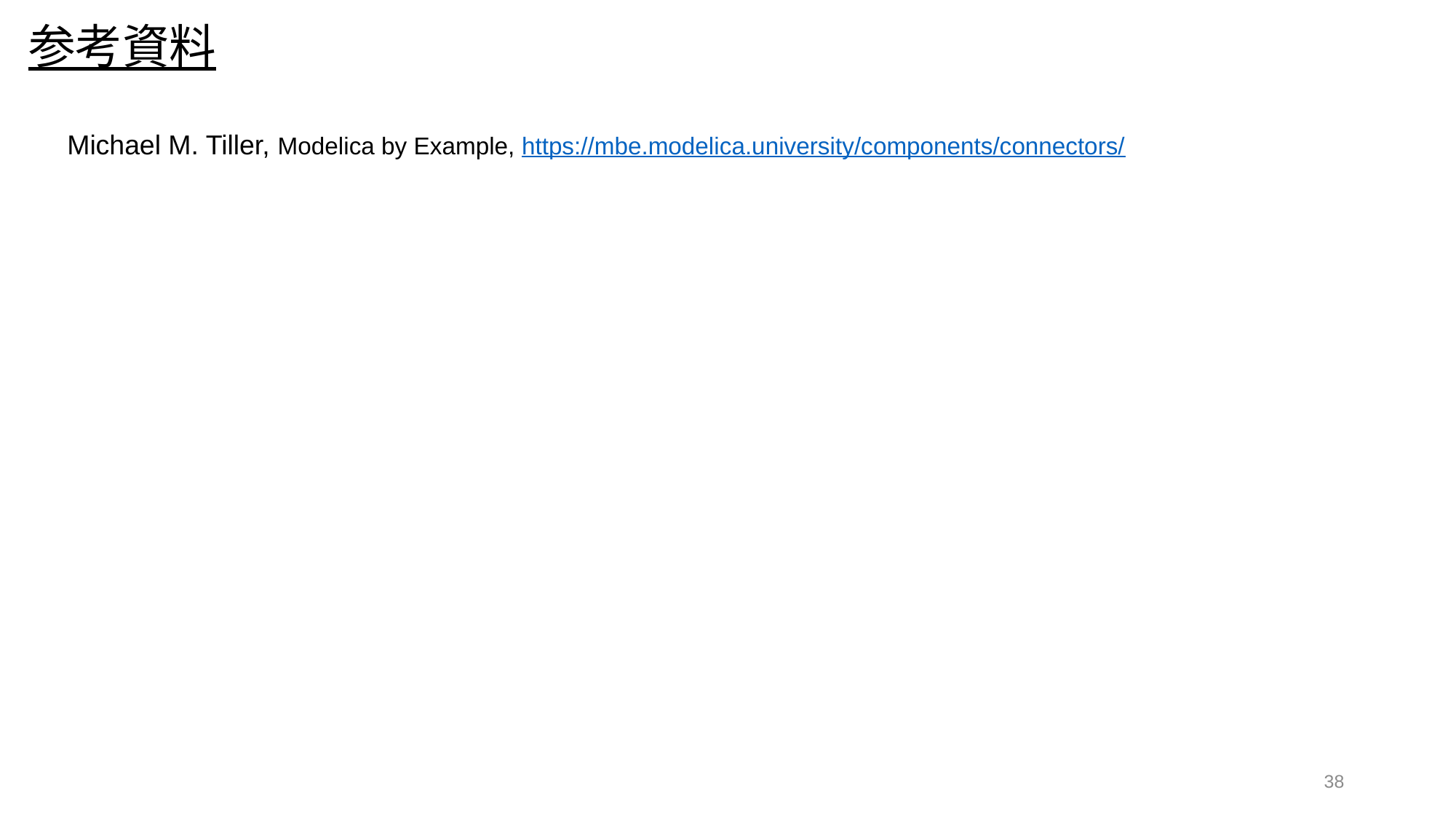

参考資料
Michael M. Tiller, Modelica by Example, https://mbe.modelica.university/components/connectors/

38